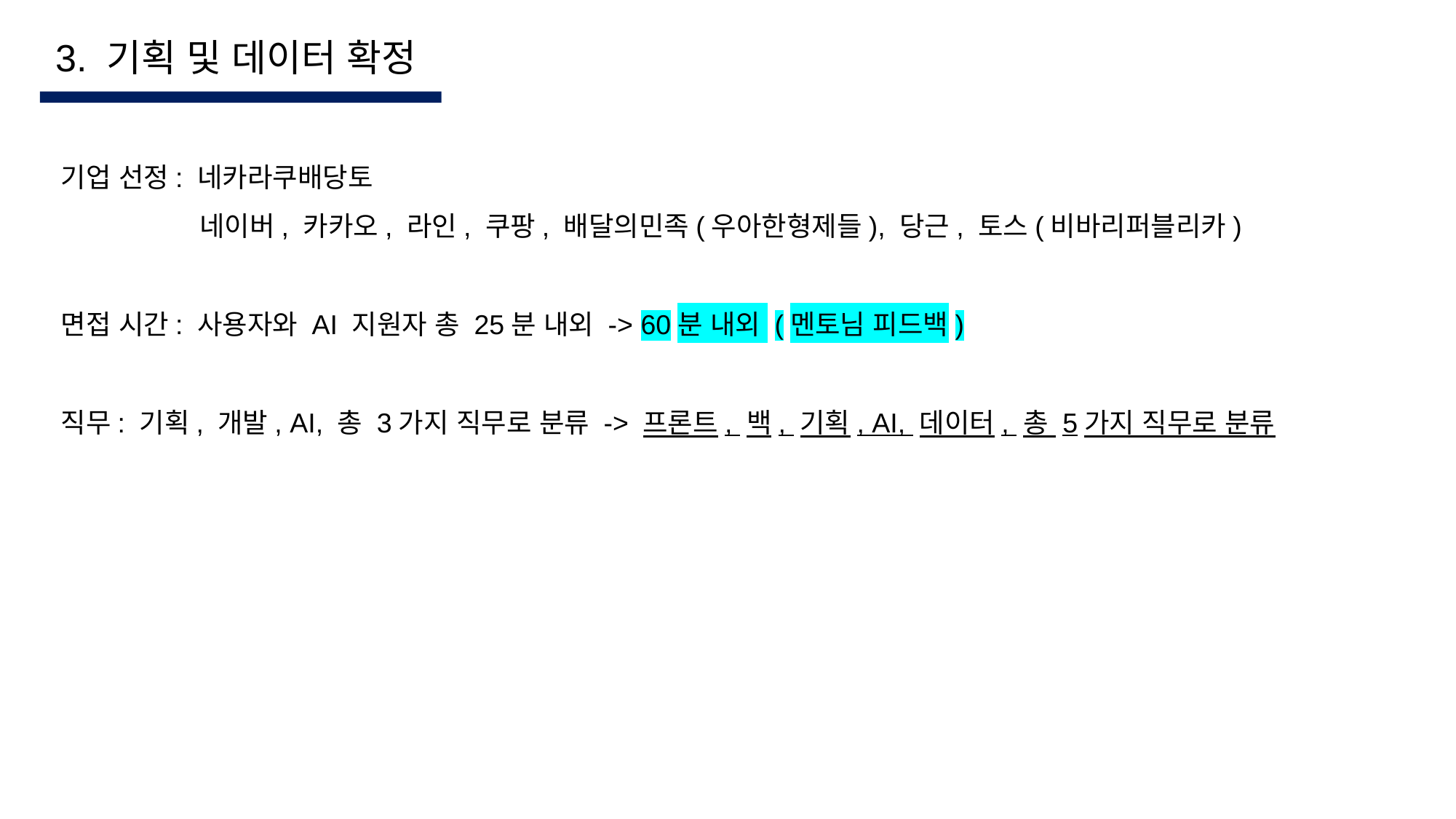

3. 기획 및 데이터 확정

기업 선정: 네카라쿠배당토
	   네이버, 카카오, 라인, 쿠팡, 배달의민족(우아한형제들), 당근, 토스(비바리퍼블리카)

면접 시간: 사용자와 AI 지원자 총 25분 내외 -> 60분 내외 (멘토님 피드백)

직무: 기획, 개발, AI, 총 3가지 직무로 분류 -> 프론트, 백, 기획, AI, 데이터, 총 5가지 직무로 분류